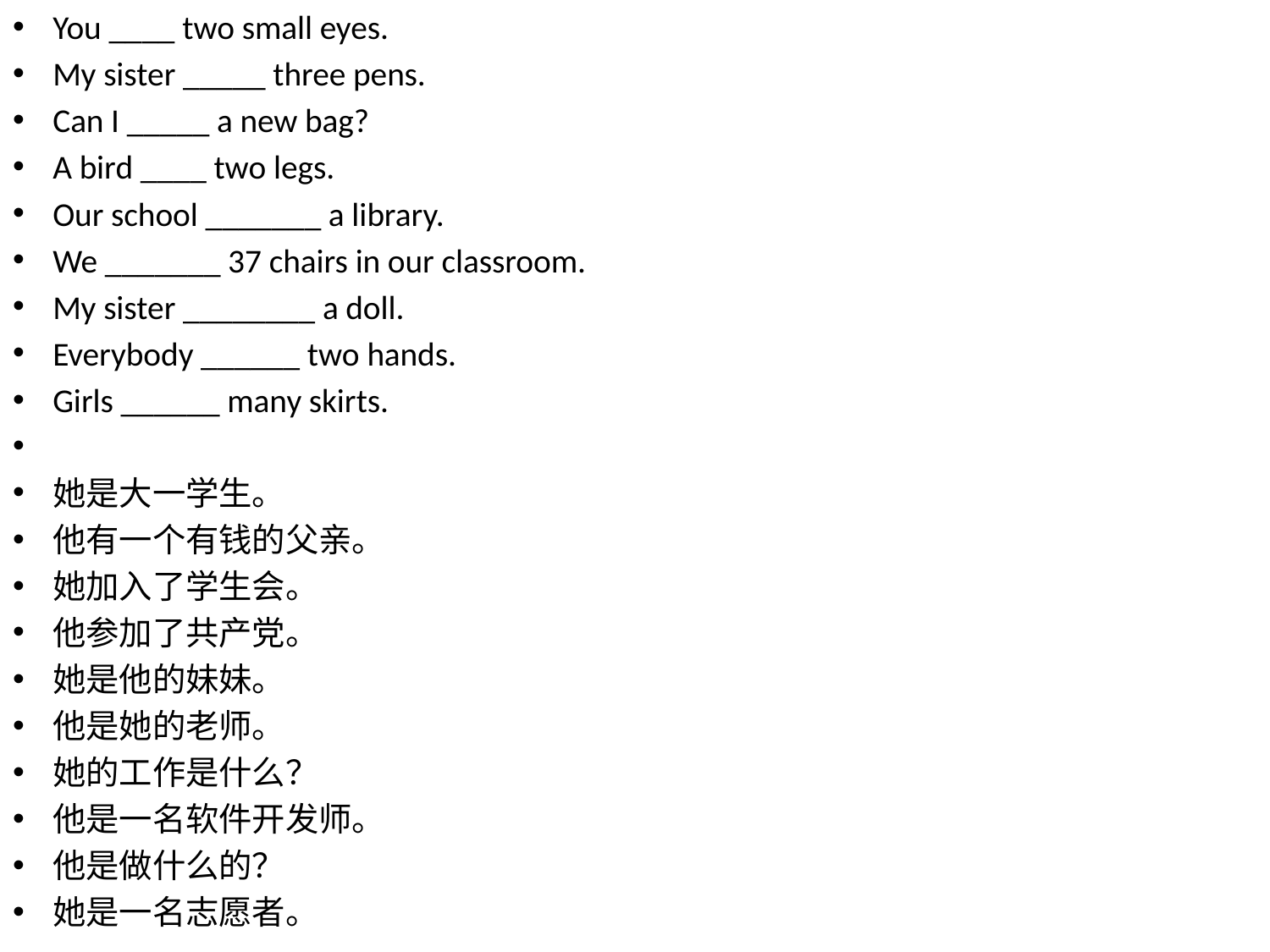

You ____ two small eyes.
My sister _____ three pens.
Can I _____ a new bag?
A bird ____ two legs.
Our school _______ a library.
We _______ 37 chairs in our classroom.
My sister ________ a doll.
Everybody ______ two hands.
Girls ______ many skirts.

她是大一学生。
他有一个有钱的父亲。
她加入了学生会。
他参加了共产党。
她是他的妹妹。
他是她的老师。
她的工作是什么？
他是一名软件开发师。
他是做什么的？
她是一名志愿者。